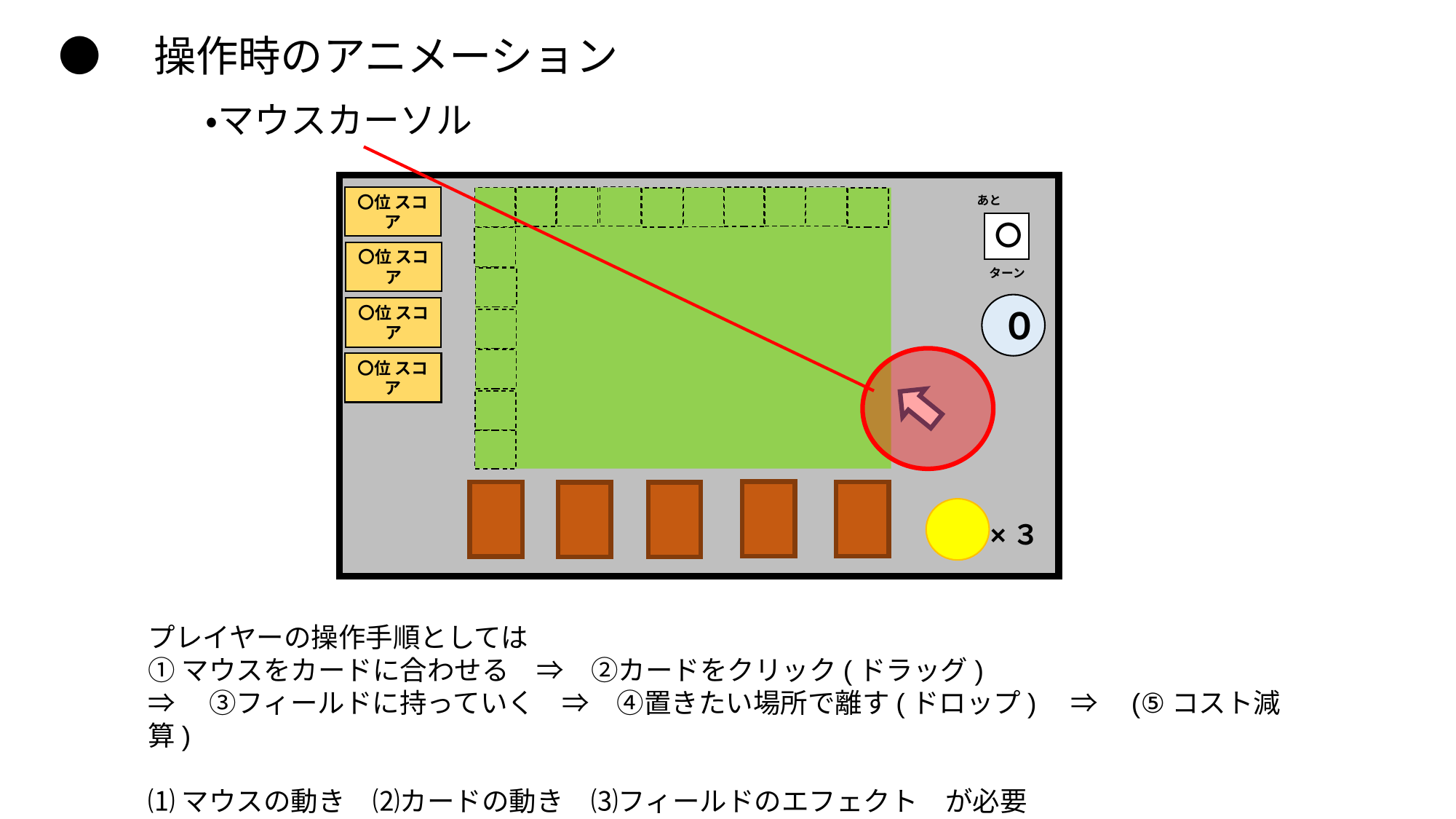

●　操作時のアニメーション
・マウスカーソル

〇位 スコア
〇位 スコア
〇位 スコア
〇位 スコア
あと

　ターン
〇
０

×３

プレイヤーの操作手順としては
①マウスをカードに合わせる　⇒　②カードをクリック(ドラッグ)
⇒　③フィールドに持っていく　⇒　④置きたい場所で離す(ドロップ)　⇒　(⑤コスト減算)

⑴マウスの動き　⑵カードの動き　⑶フィールドのエフェクト　が必要